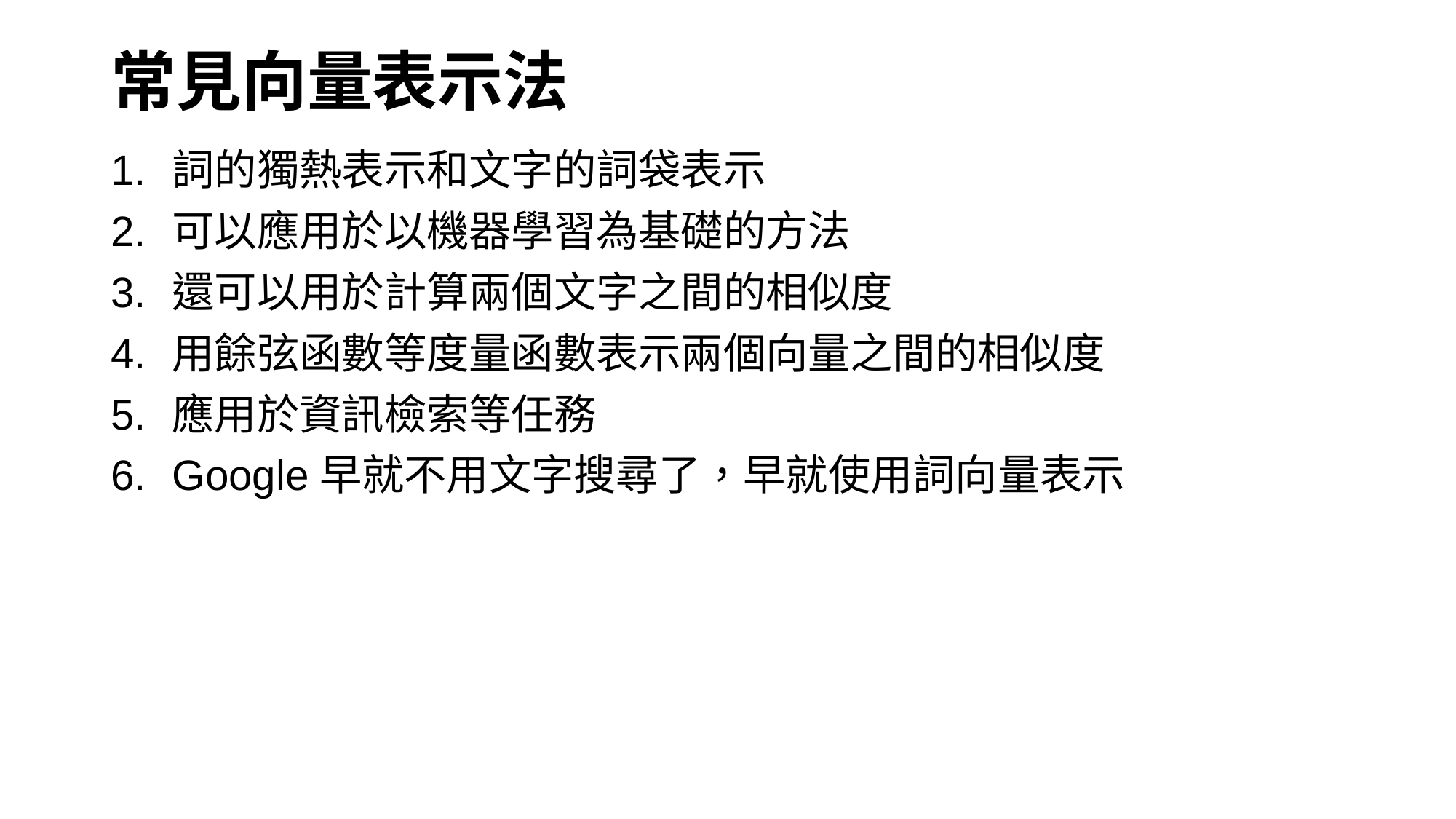

# 常見向量表示法
詞的獨熱表示和文字的詞袋表示
可以應用於以機器學習為基礎的方法
還可以用於計算兩個文字之間的相似度
用餘弦函數等度量函數表示兩個向量之間的相似度
應用於資訊檢索等任務
Google早就不用文字搜尋了，早就使用詞向量表示